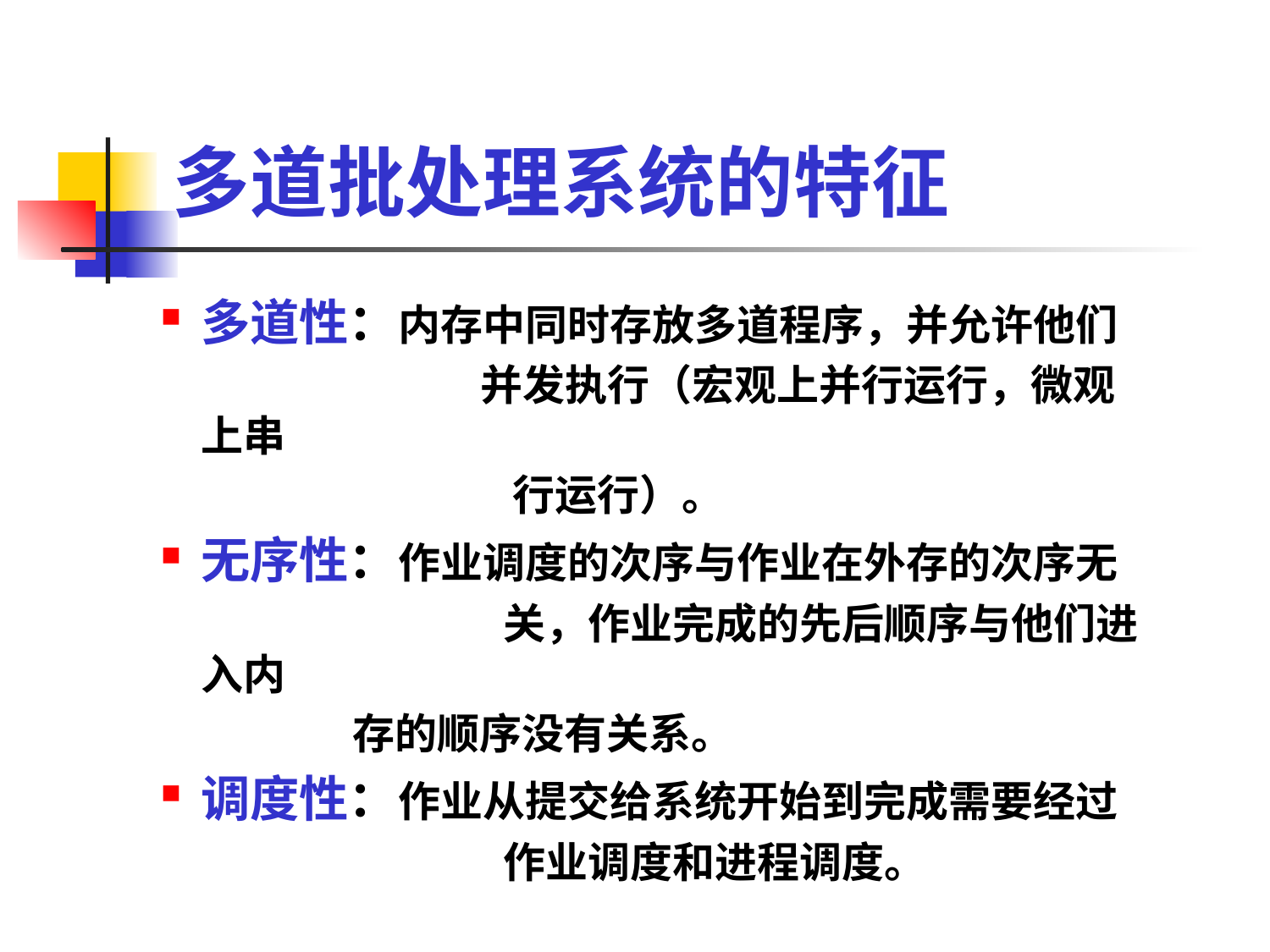

# 多道批处理系统的特征
多道性：内存中同时存放多道程序，并允许他们
   		               并发执行（宏观上并行运行，微观上串
			     行运行）。
无序性：作业调度的次序与作业在外存的次序无
			    关，作业完成的先后顺序与他们进入内
                   存的顺序没有关系。
调度性：作业从提交给系统开始到完成需要经过
			    作业调度和进程调度。